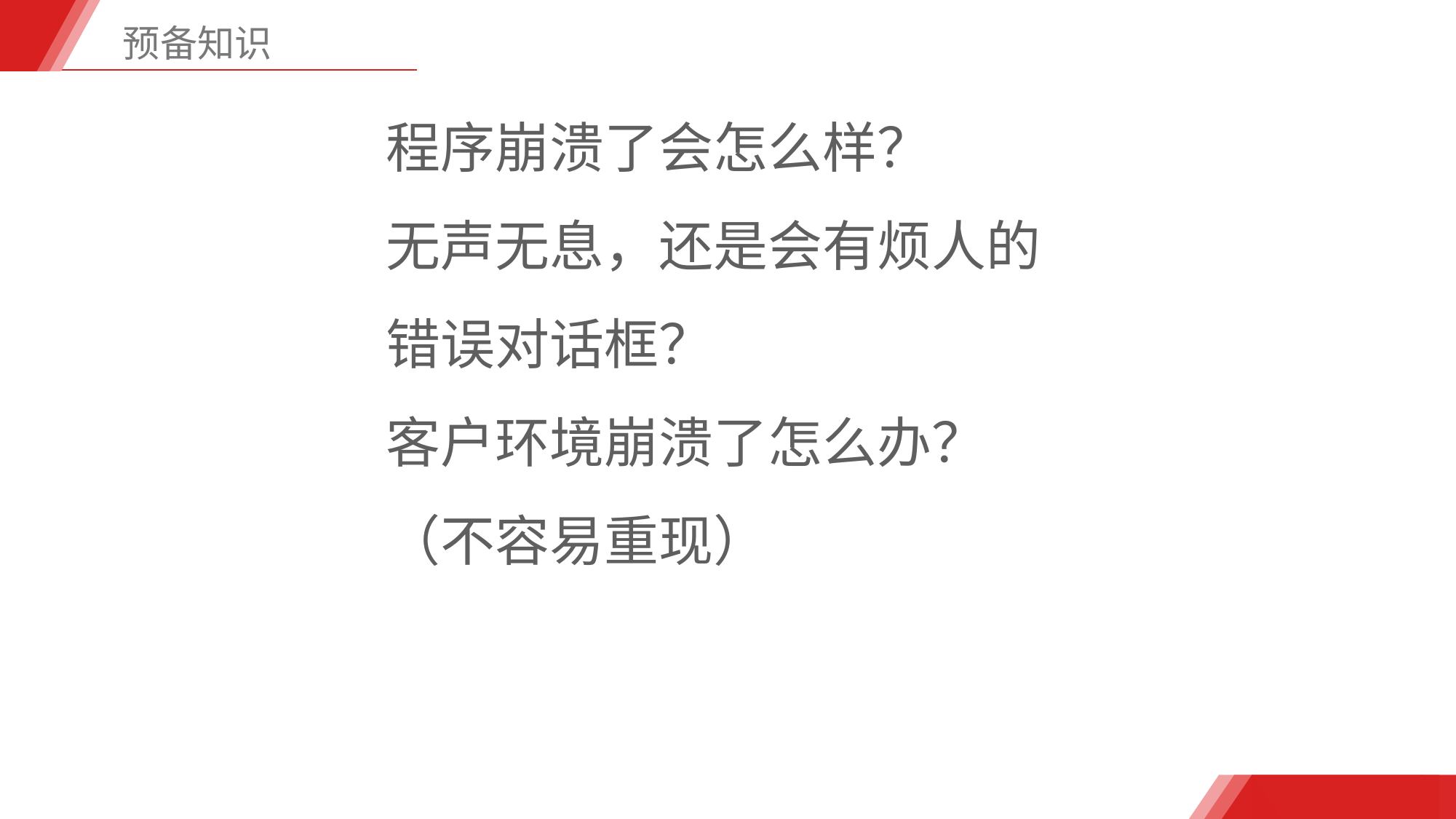

预备知识
程序崩溃了会怎么样？
无声无息，还是会有烦人的错误对话框？
客户环境崩溃了怎么办？（不容易重现）